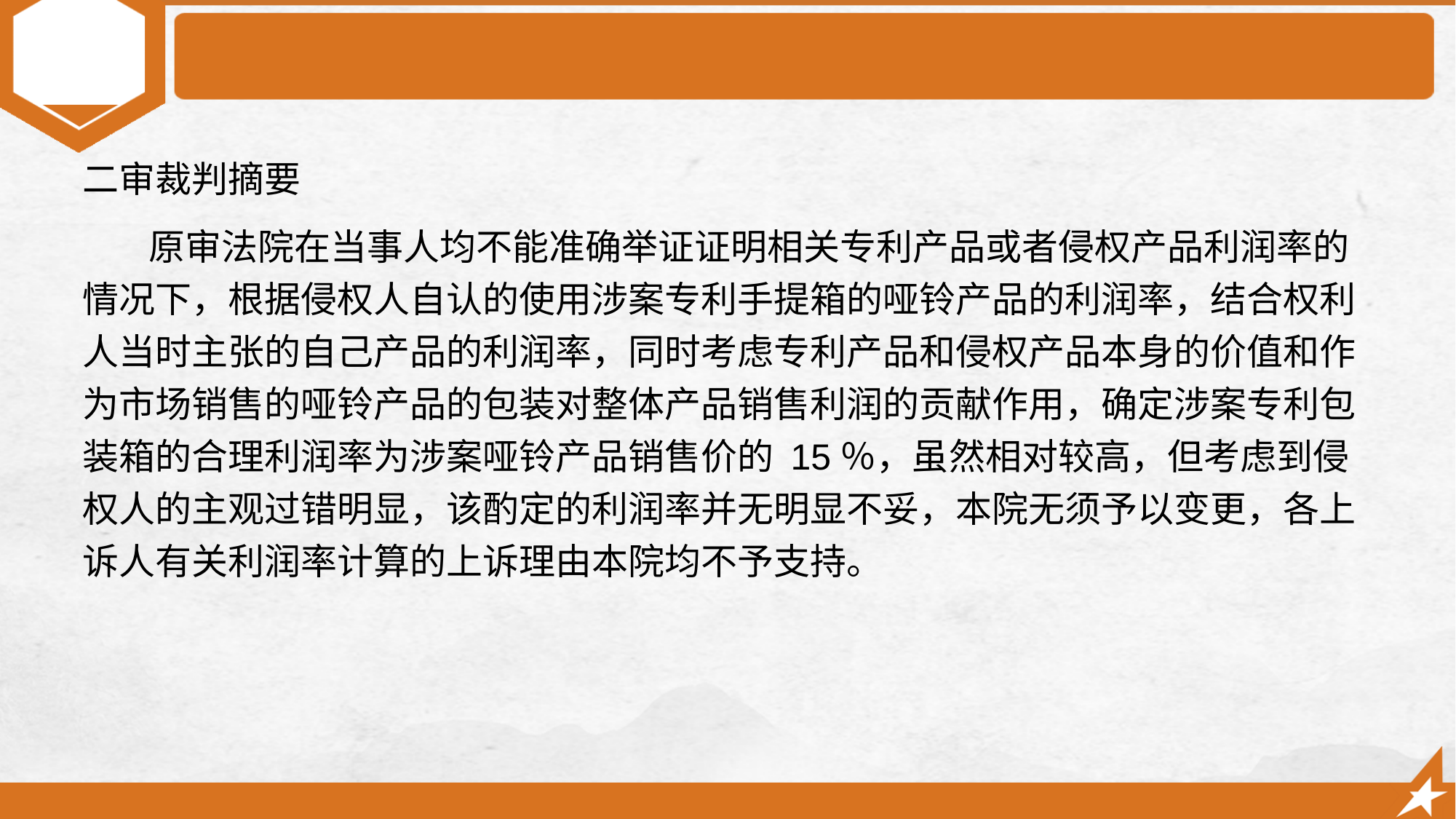

二审裁判摘要
       原审法院在当事人均不能准确举证证明相关专利产品或者侵权产品利润率的情况下，根据侵权人自认的使用涉案专利手提箱的哑铃产品的利润率，结合权利人当时主张的自己产品的利润率，同时考虑专利产品和侵权产品本身的价值和作为市场销售的哑铃产品的包装对整体产品销售利润的贡献作用，确定涉案专利包装箱的合理利润率为涉案哑铃产品销售价的 15％，虽然相对较高，但考虑到侵权人的主观过错明显，该酌定的利润率并无明显不妥，本院无须予以变更，各上诉人有关利润率计算的上诉理由本院均不予支持。